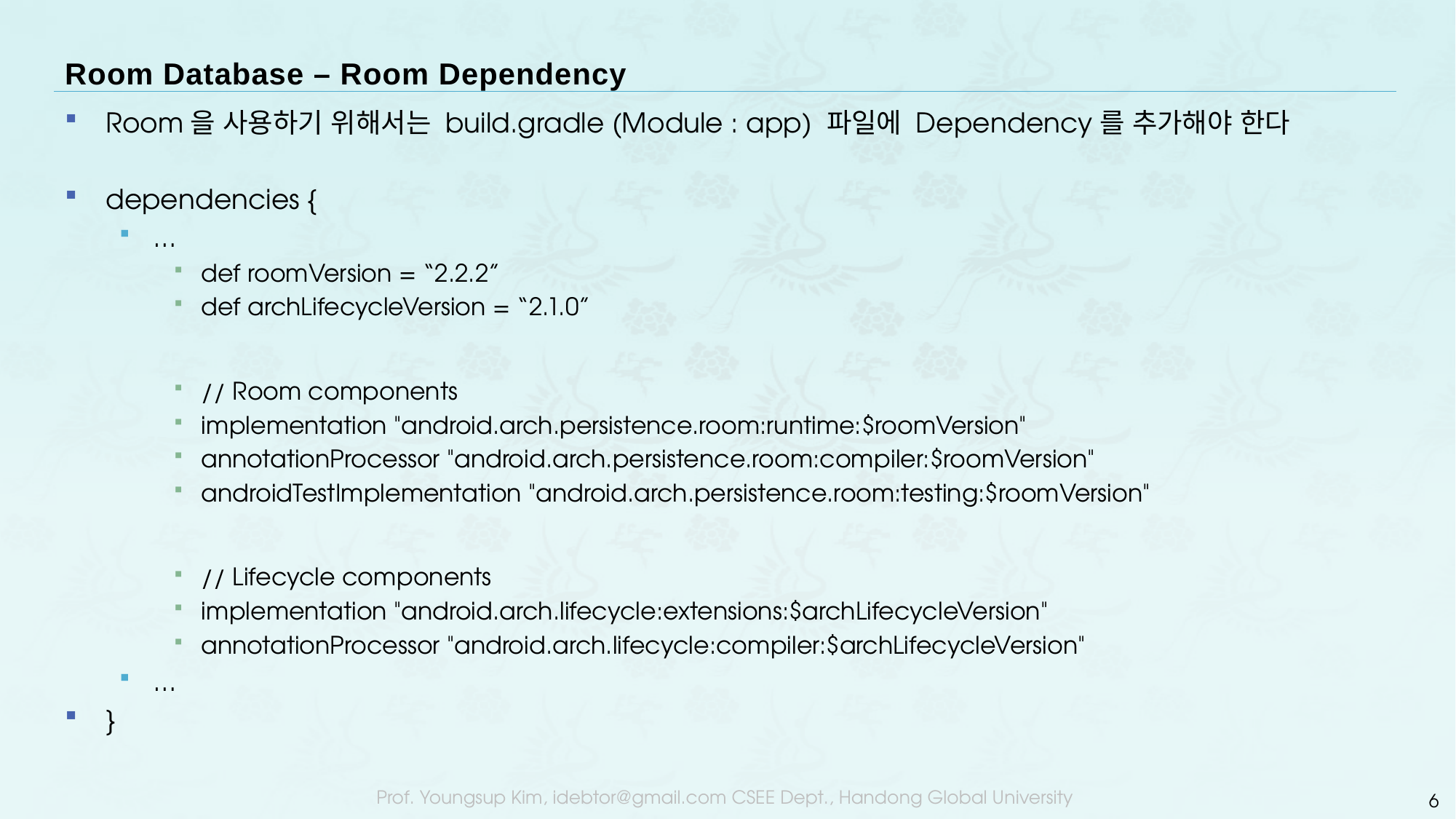

# Room Database – Room Dependency
Room을 사용하기 위해서는 build.gradle (Module : app) 파일에 Dependency를 추가해야 한다

dependencies {
…
def roomVersion = “2.2.2”
def archLifecycleVersion = “2.1.0”

// Room components
implementation "android.arch.persistence.room:runtime:$roomVersion"
annotationProcessor "android.arch.persistence.room:compiler:$roomVersion"
androidTestImplementation "android.arch.persistence.room:testing:$roomVersion"

// Lifecycle components
implementation "android.arch.lifecycle:extensions:$archLifecycleVersion"
annotationProcessor "android.arch.lifecycle:compiler:$archLifecycleVersion"
…
}
6